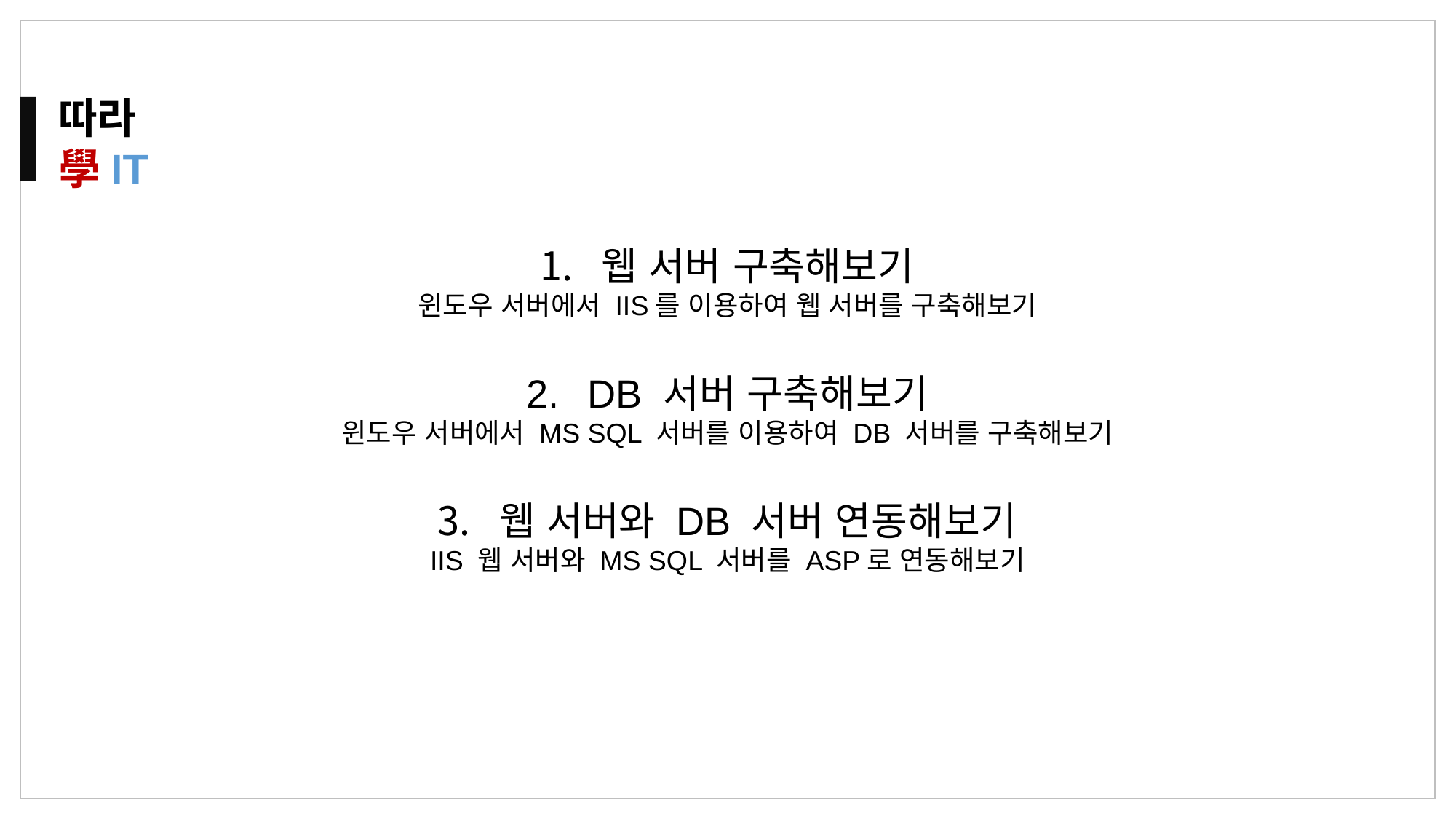

따라
學IT

웹 서버 구축해보기
윈도우 서버에서 IIS를 이용하여 웹 서버를 구축해보기

DB 서버 구축해보기
윈도우 서버에서 MS SQL 서버를 이용하여 DB 서버를 구축해보기

웹 서버와 DB 서버 연동해보기
IIS 웹 서버와 MS SQL 서버를 ASP로 연동해보기